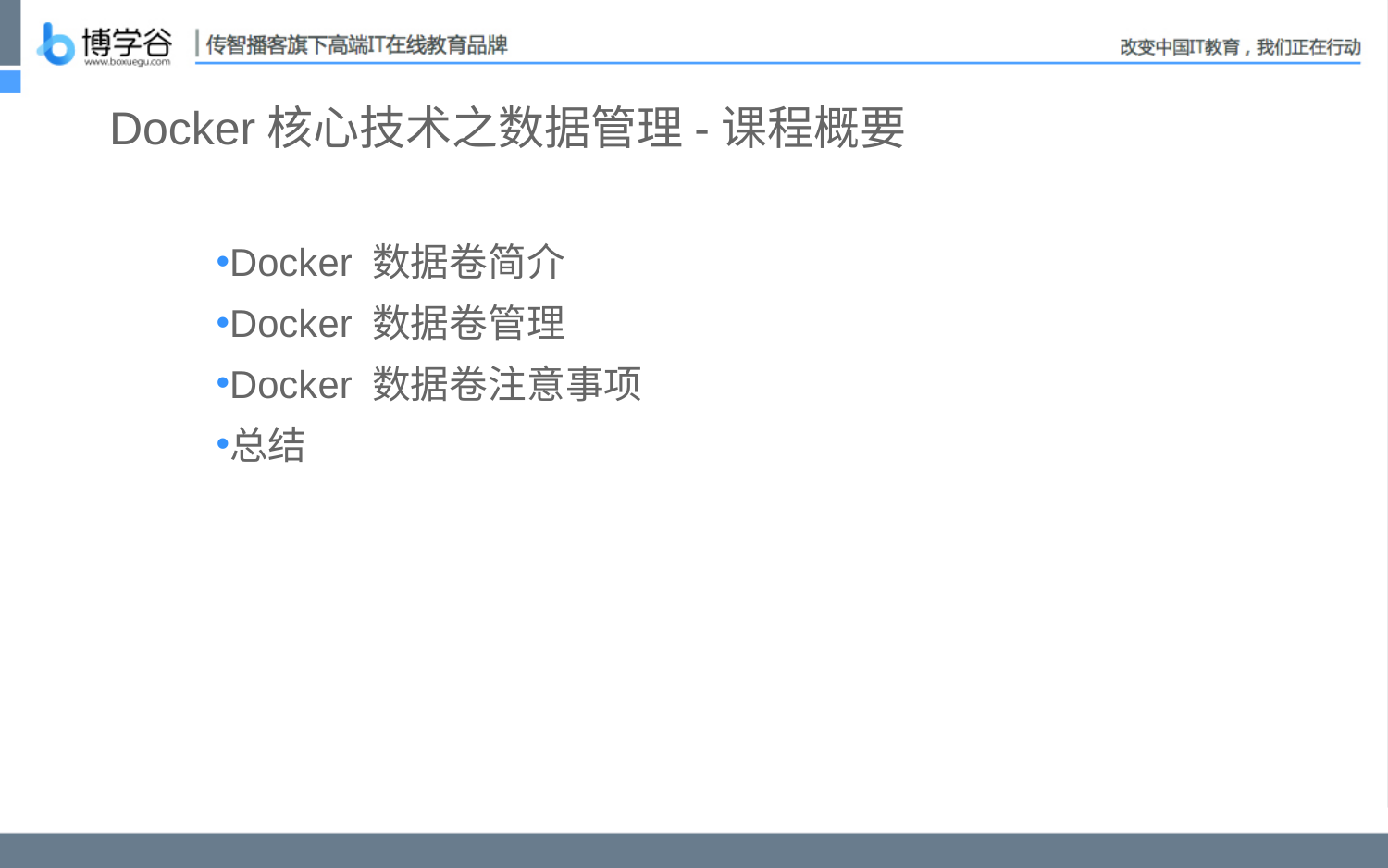

# Docker核心技术之数据管理-课程概要
Docker 数据卷简介
Docker 数据卷管理
Docker 数据卷注意事项
总结